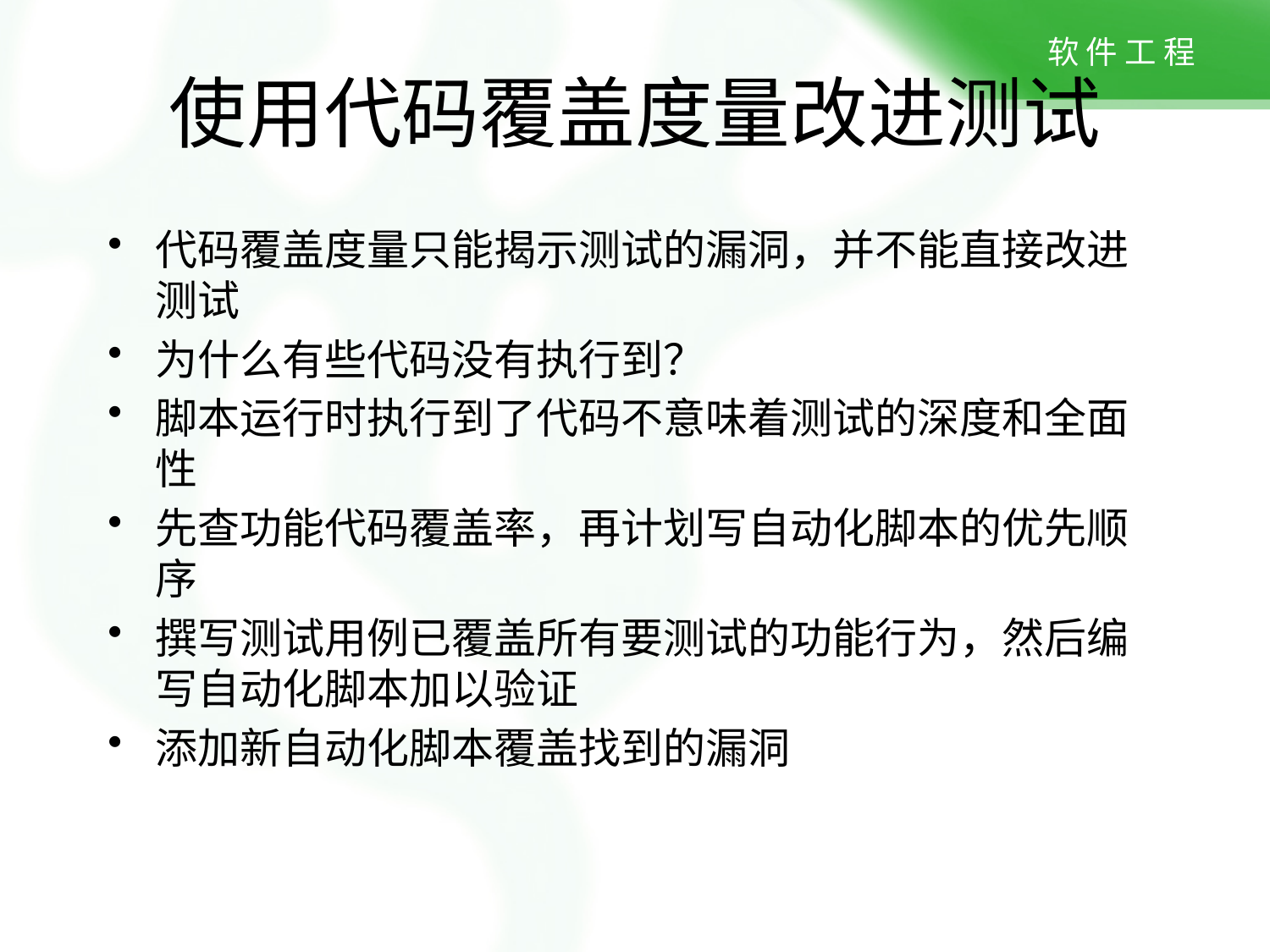

# 使用代码覆盖度量改进测试
代码覆盖度量只能揭示测试的漏洞，并不能直接改进测试
为什么有些代码没有执行到？
脚本运行时执行到了代码不意味着测试的深度和全面性
先查功能代码覆盖率，再计划写自动化脚本的优先顺序
撰写测试用例已覆盖所有要测试的功能行为，然后编写自动化脚本加以验证
添加新自动化脚本覆盖找到的漏洞